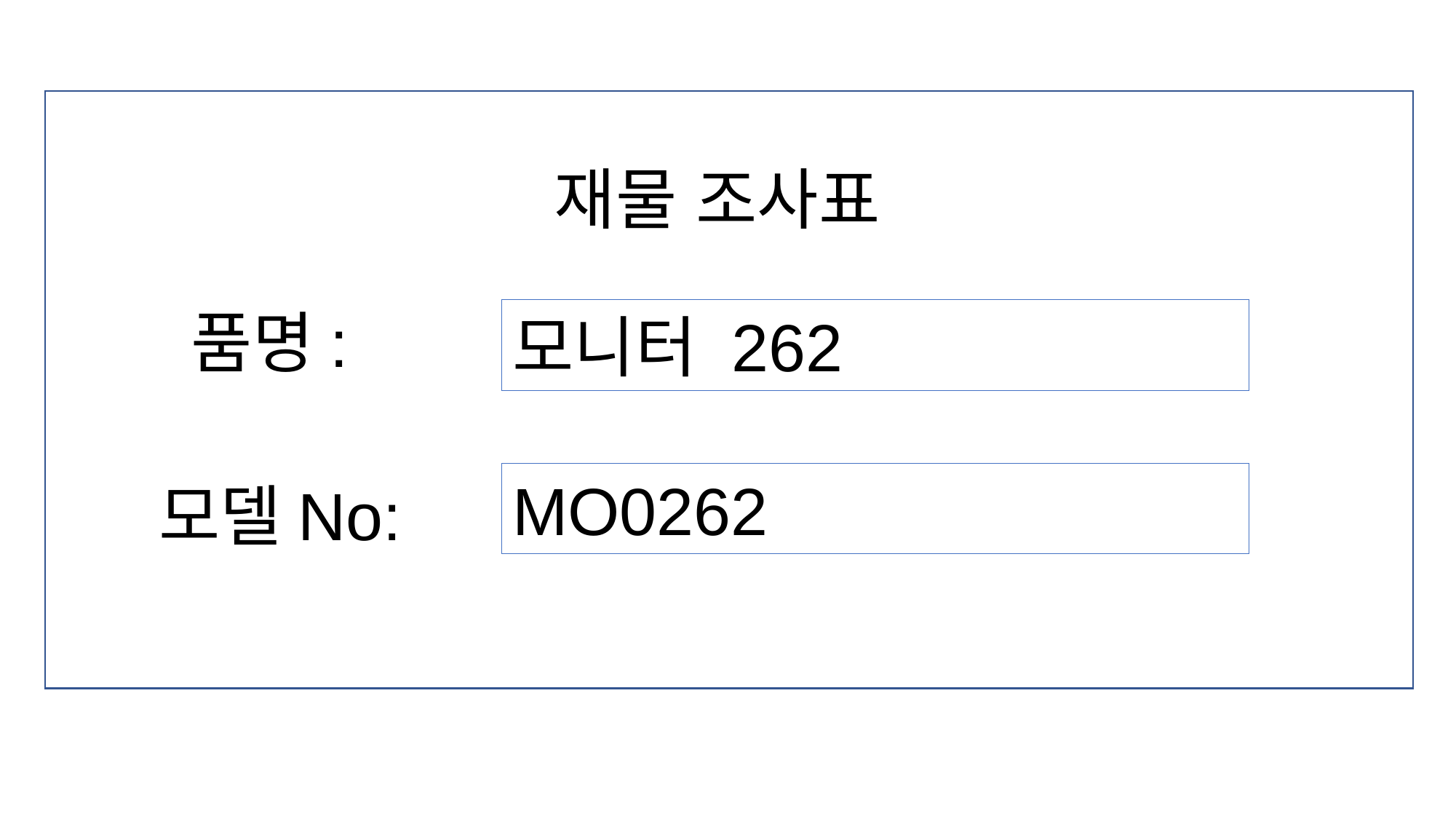

재물 조사표
품명:
모니터 262
MO0262
모델No: